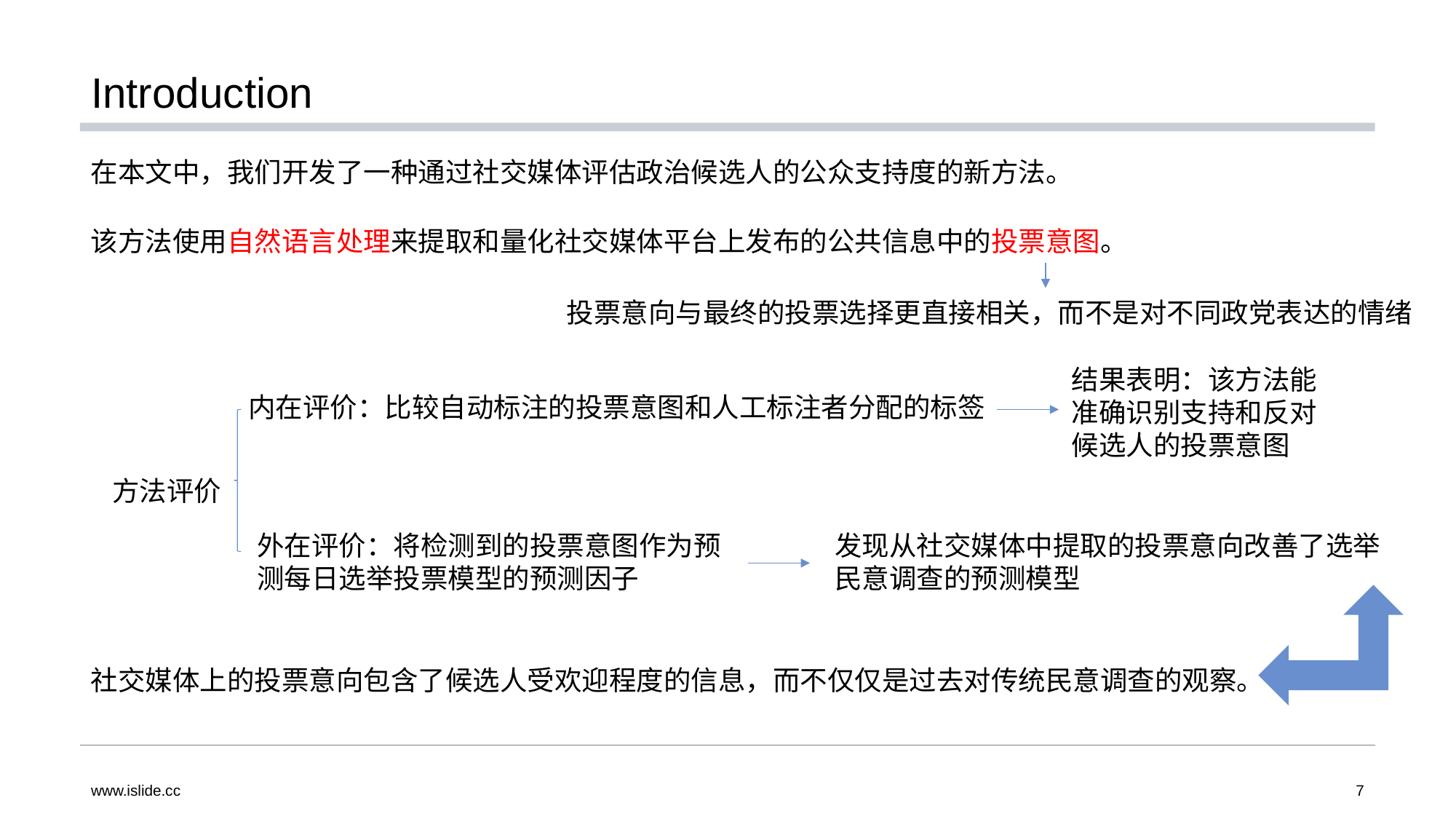

# Introduction
在本文中，我们开发了一种通过社交媒体评估政治候选人的公众支持度的新方法。
该方法使用自然语言处理来提取和量化社交媒体平台上发布的公共信息中的投票意图。
投票意向与最终的投票选择更直接相关，而不是对不同政党表达的情绪
结果表明：该方法能准确识别支持和反对候选人的投票意图
内在评价：比较自动标注的投票意图和人工标注者分配的标签

方法评价
外在评价：将检测到的投票意图作为预测每日选举投票模型的预测因子
发现从社交媒体中提取的投票意向改善了选举民意调查的预测模型

社交媒体上的投票意向包含了候选人受欢迎程度的信息，而不仅仅是过去对传统民意调查的观察。
www.islide.cc
7